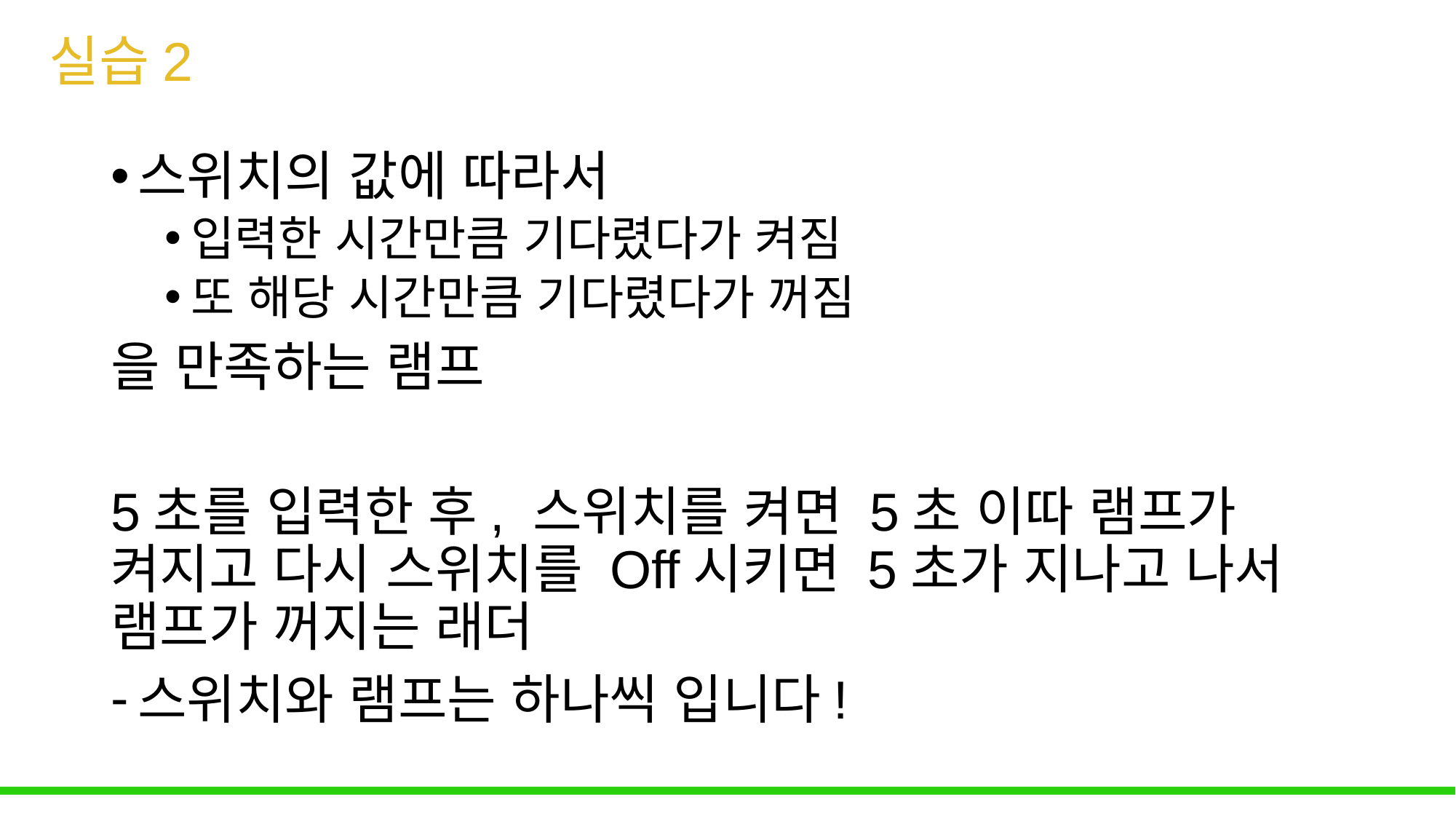

# 실습2
스위치의 값에 따라서
입력한 시간만큼 기다렸다가 켜짐
또 해당 시간만큼 기다렸다가 꺼짐
을 만족하는 램프

5초를 입력한 후, 스위치를 켜면 5초 이따 램프가 켜지고 다시 스위치를 Off시키면 5초가 지나고 나서 램프가 꺼지는 래더
스위치와 램프는 하나씩 입니다!